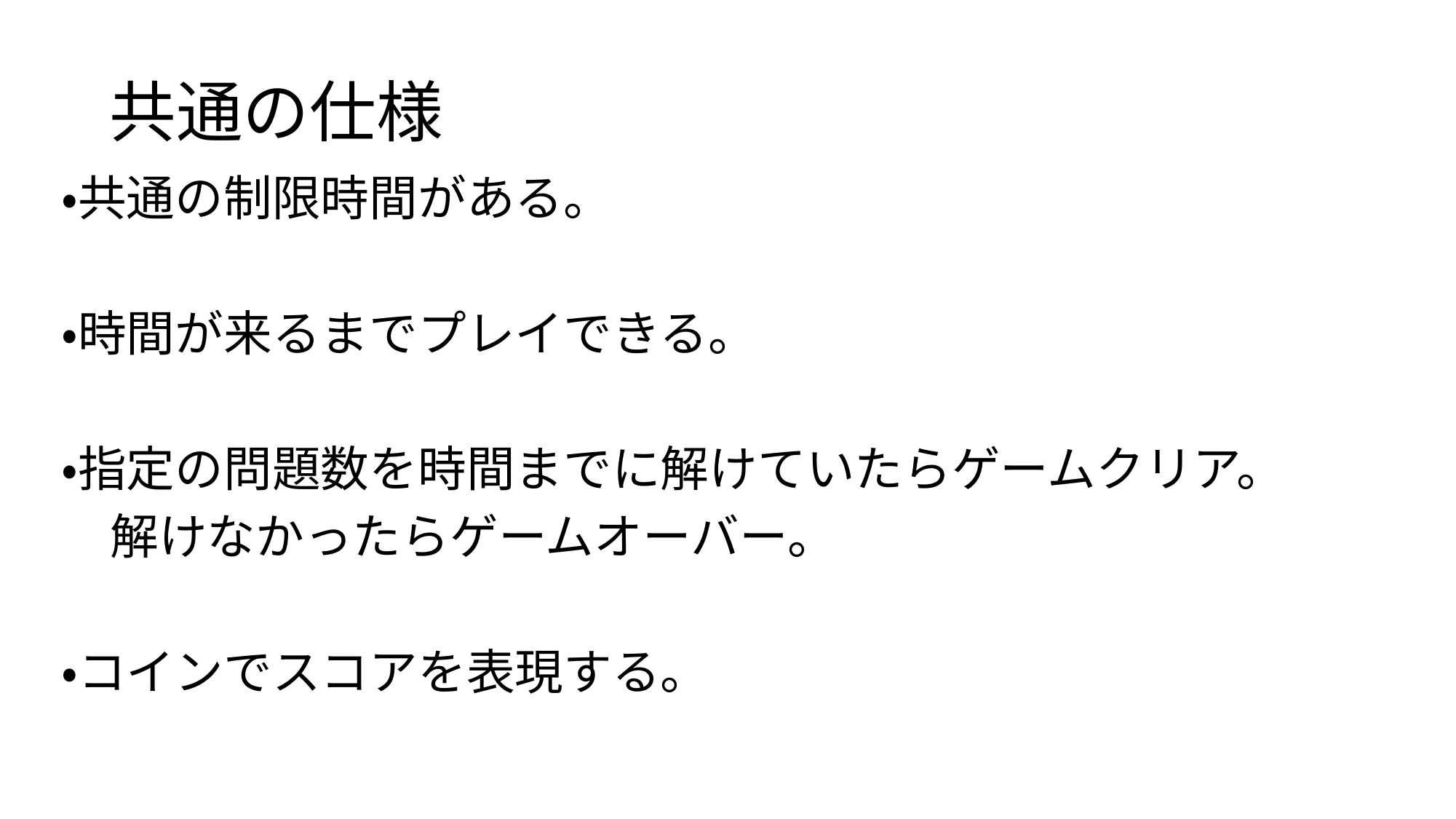

# 共通の仕様
・共通の制限時間がある。

・時間が来るまでプレイできる。

・指定の問題数を時間までに解けていたらゲームクリア。
　解けなかったらゲームオーバー。

・コインでスコアを表現する。